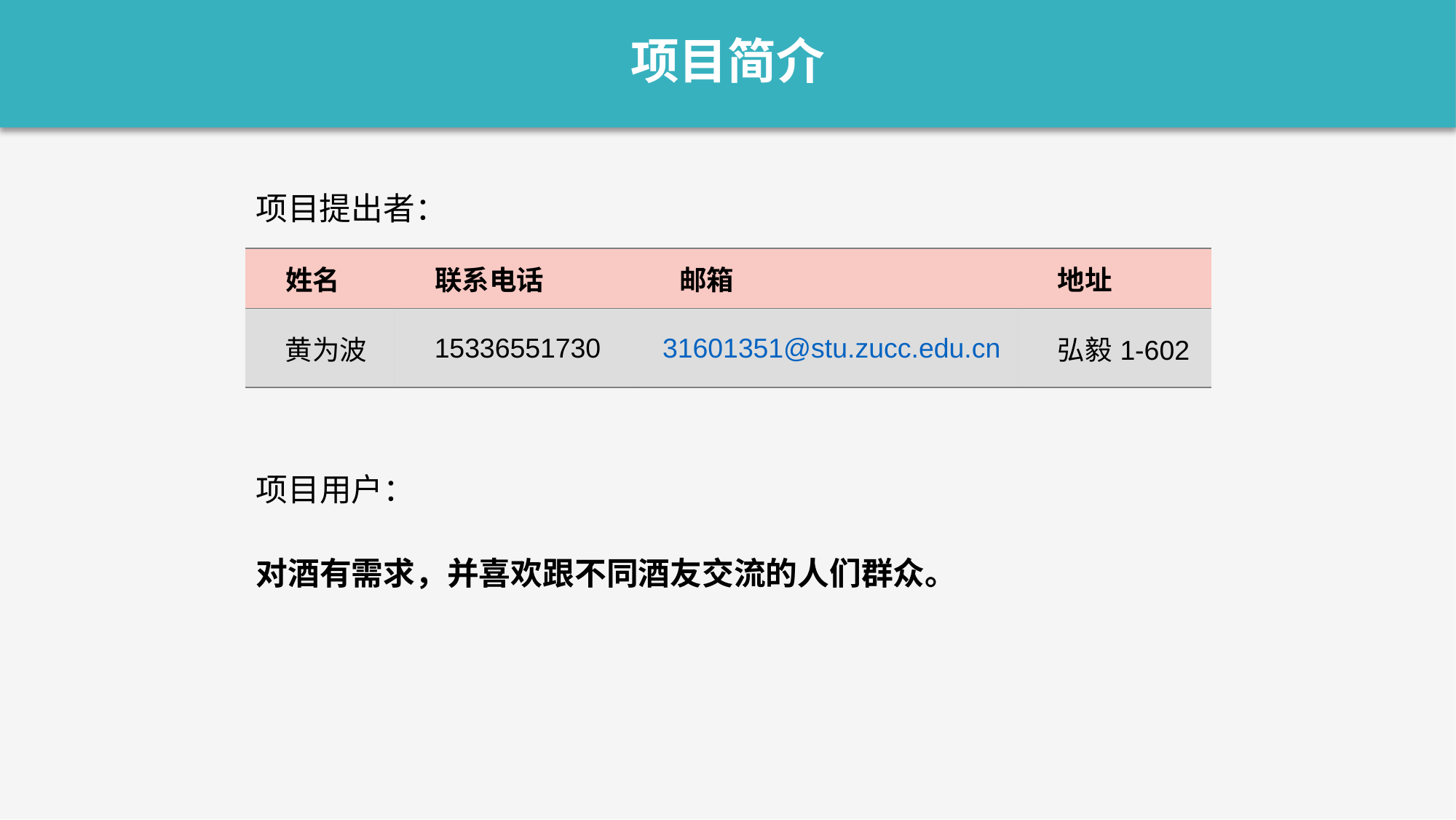

项目简介
项目提出者：
| 姓名 | 联系电话 | 邮箱 | 地址 |
| --- | --- | --- | --- |
| 黄为波 | 15336551730 | 31601351@stu.zucc.edu.cn | 弘毅1-602 |
项目用户：
对酒有需求，并喜欢跟不同酒友交流的人们群众。